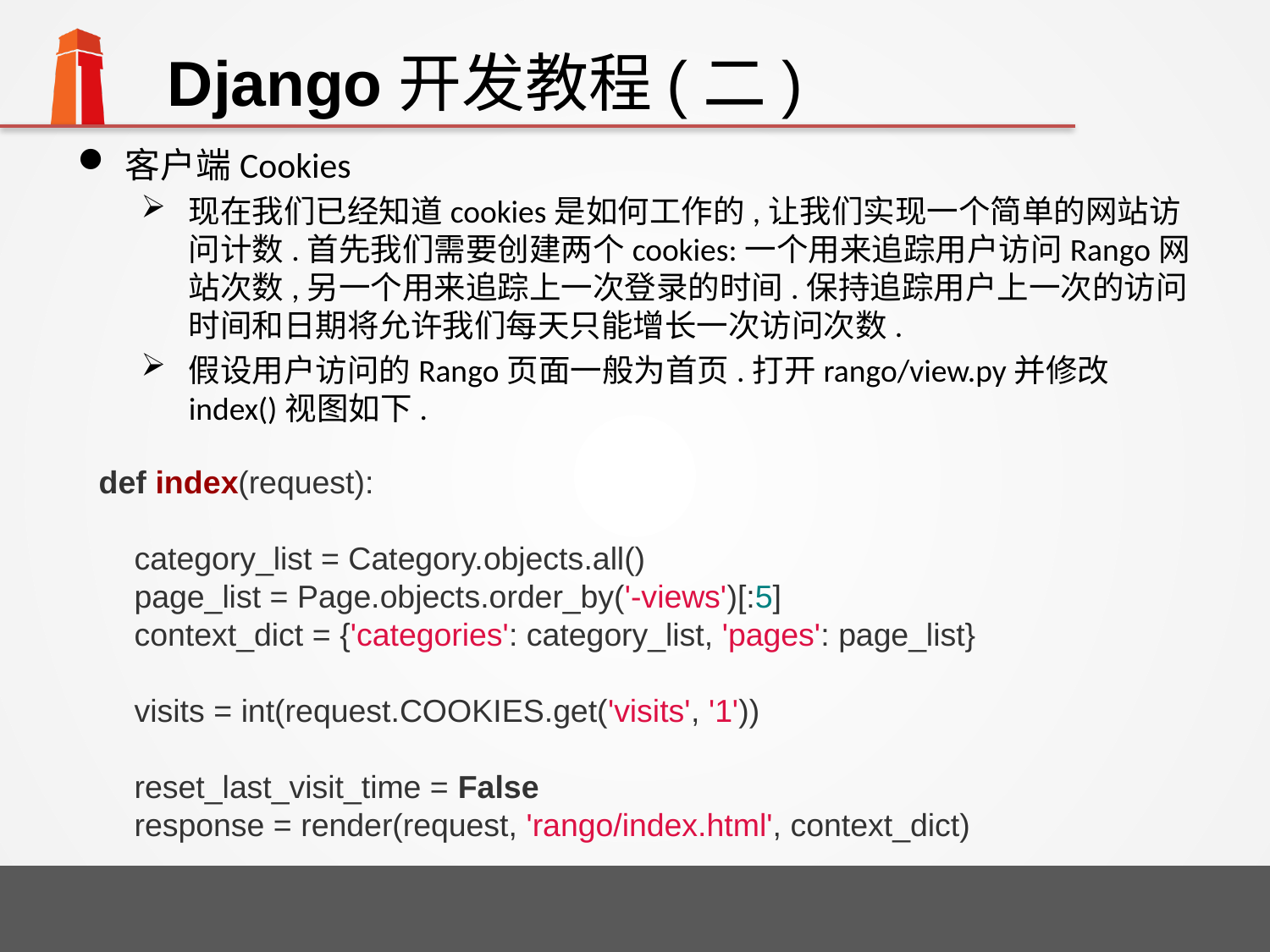

# Django开发教程(二)
客户端Cookies
现在我们已经知道cookies是如何工作的,让我们实现一个简单的网站访问计数.首先我们需要创建两个cookies:一个用来追踪用户访问Rango网站次数,另一个用来追踪上一次登录的时间.保持追踪用户上一次的访问时间和日期将允许我们每天只能增长一次访问次数.
假设用户访问的Rango页面一般为首页.打开rango/view.py并修改  index()视图如下.
def index(request):

    category_list = Category.objects.all()
    page_list = Page.objects.order_by('-views')[:5]
    context_dict = {'categories': category_list, 'pages': page_list}

    visits = int(request.COOKIES.get('visits', '1'))

    reset_last_visit_time = False
    response = render(request, 'rango/index.html', context_dict)